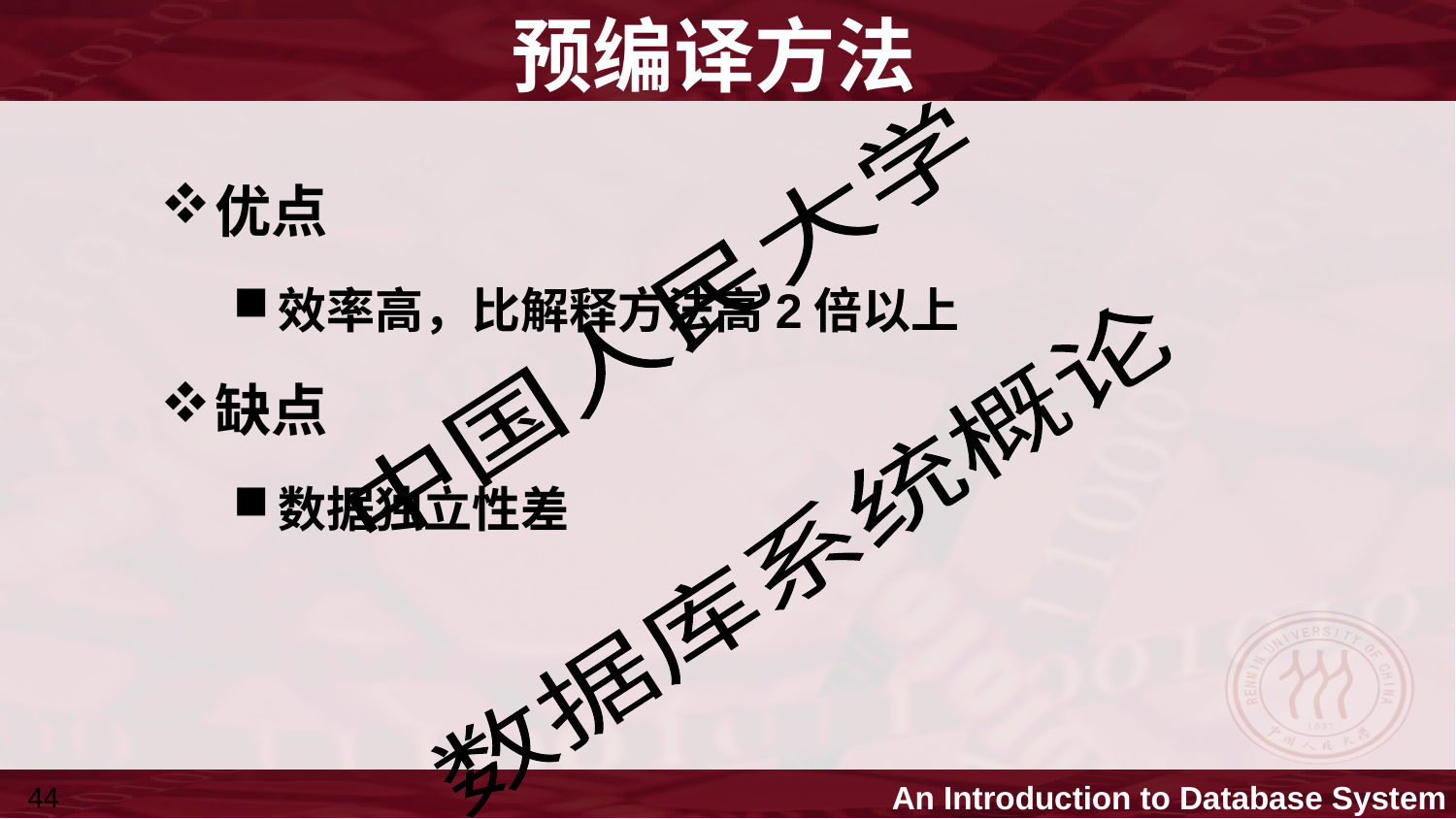

# 预编译方法
优点
效率高，比解释方法高2倍以上
缺点
数据独立性差

44